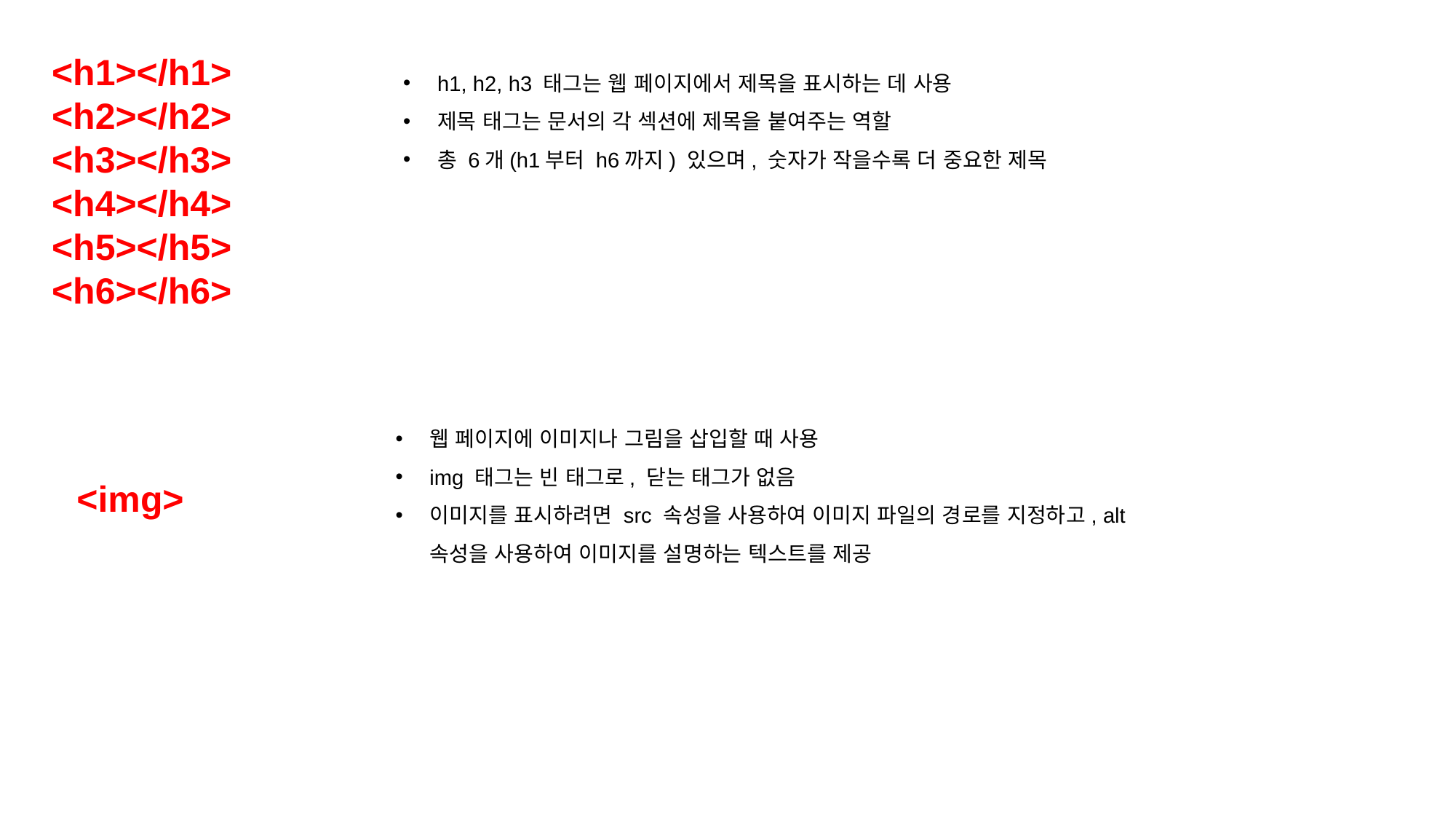

<h1></h1>
<h2></h2>
<h3></h3>
<h4></h4>
<h5></h5>
<h6></h6>

h1, h2, h3 태그는 웹 페이지에서 제목을 표시하는 데 사용
제목 태그는 문서의 각 섹션에 제목을 붙여주는 역할
총 6개(h1부터 h6까지) 있으며, 숫자가 작을수록 더 중요한 제목
웹 페이지에 이미지나 그림을 삽입할 때 사용
img 태그는 빈 태그로, 닫는 태그가 없음
이미지를 표시하려면 src 속성을 사용하여 이미지 파일의 경로를 지정하고, alt 속성을 사용하여 이미지를 설명하는 텍스트를 제공
<img>